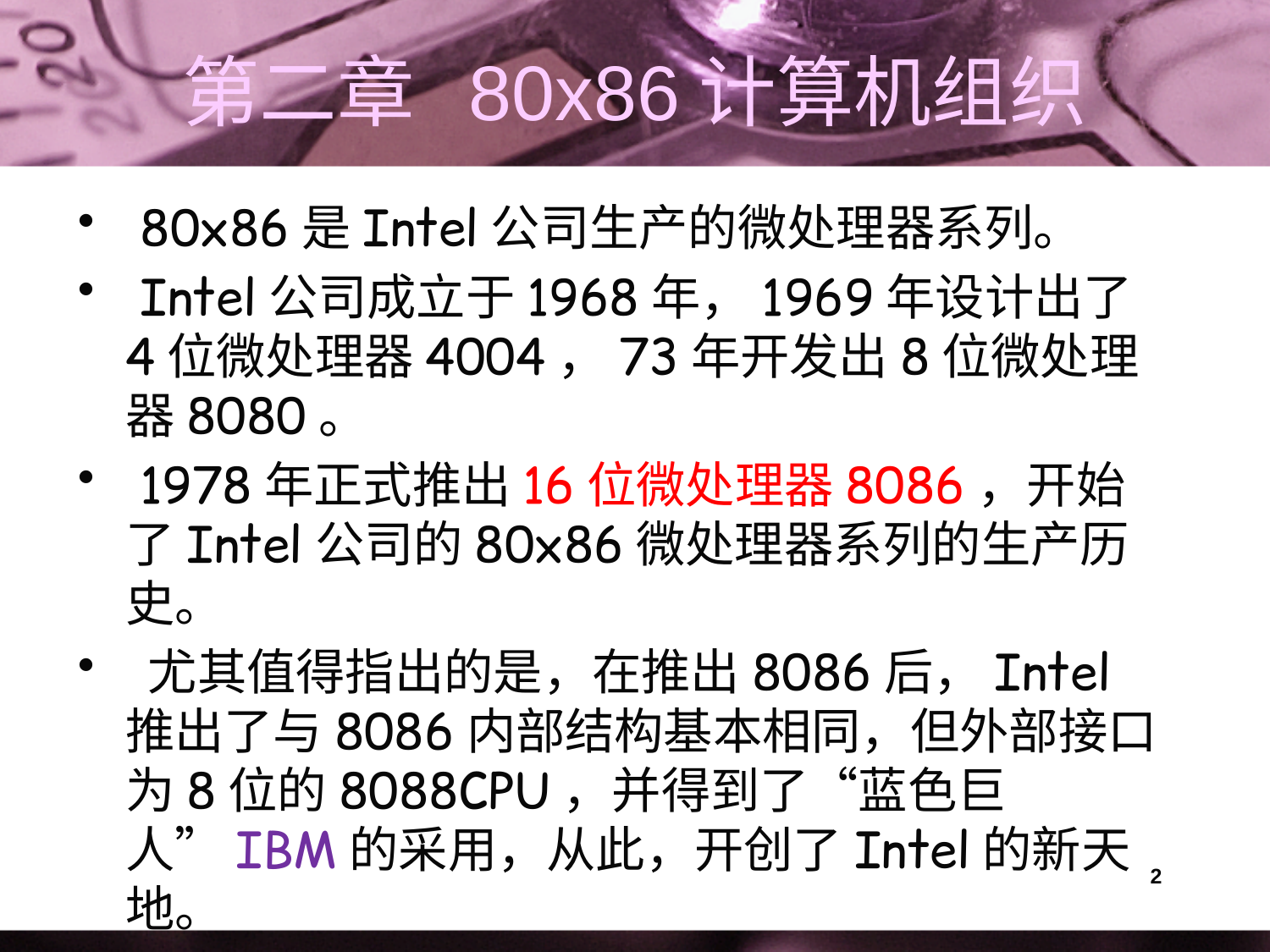

第二章  80x86计算机组织
 80x86是Intel公司生产的微处理器系列。
 Intel公司成立于1968年，1969年设计出了4位微处理器4004，73年开发出8位微处理器8080。
 1978年正式推出16位微处理器8086，开始了Intel公司的80x86微处理器系列的生产历史。
 尤其值得指出的是，在推出8086后，Intel推出了与8086内部结构基本相同，但外部接口为8位的8088CPU，并得到了“蓝色巨人”IBM的采用，从此，开创了Intel的新天地。
2